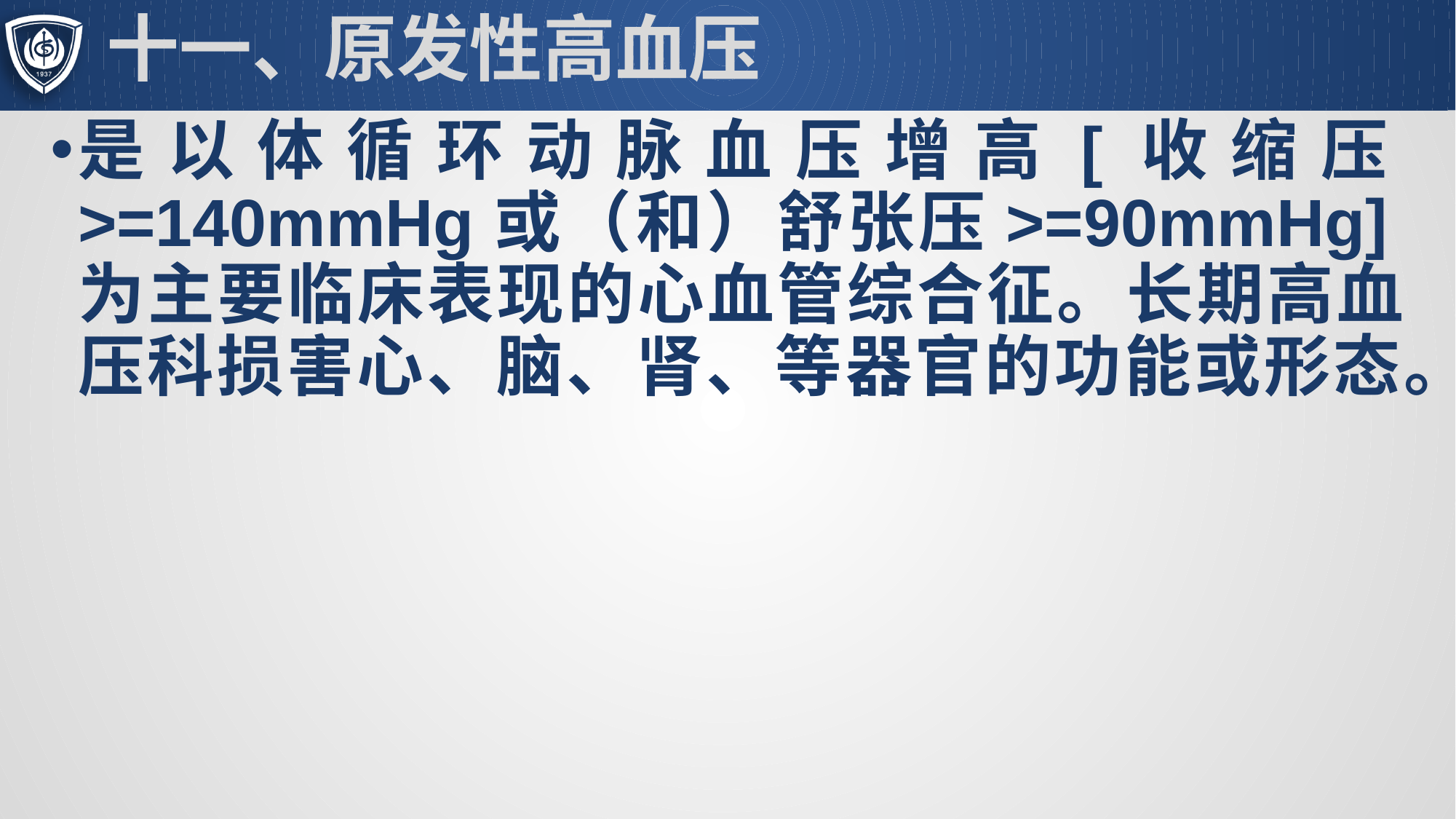

# 十一、原发性高血压
是以体循环动脉血压增高[收缩压>=140mmHg或（和）舒张压>=90mmHg]为主要临床表现的心血管综合征。长期高血压科损害心、脑、肾、等器官的功能或形态。